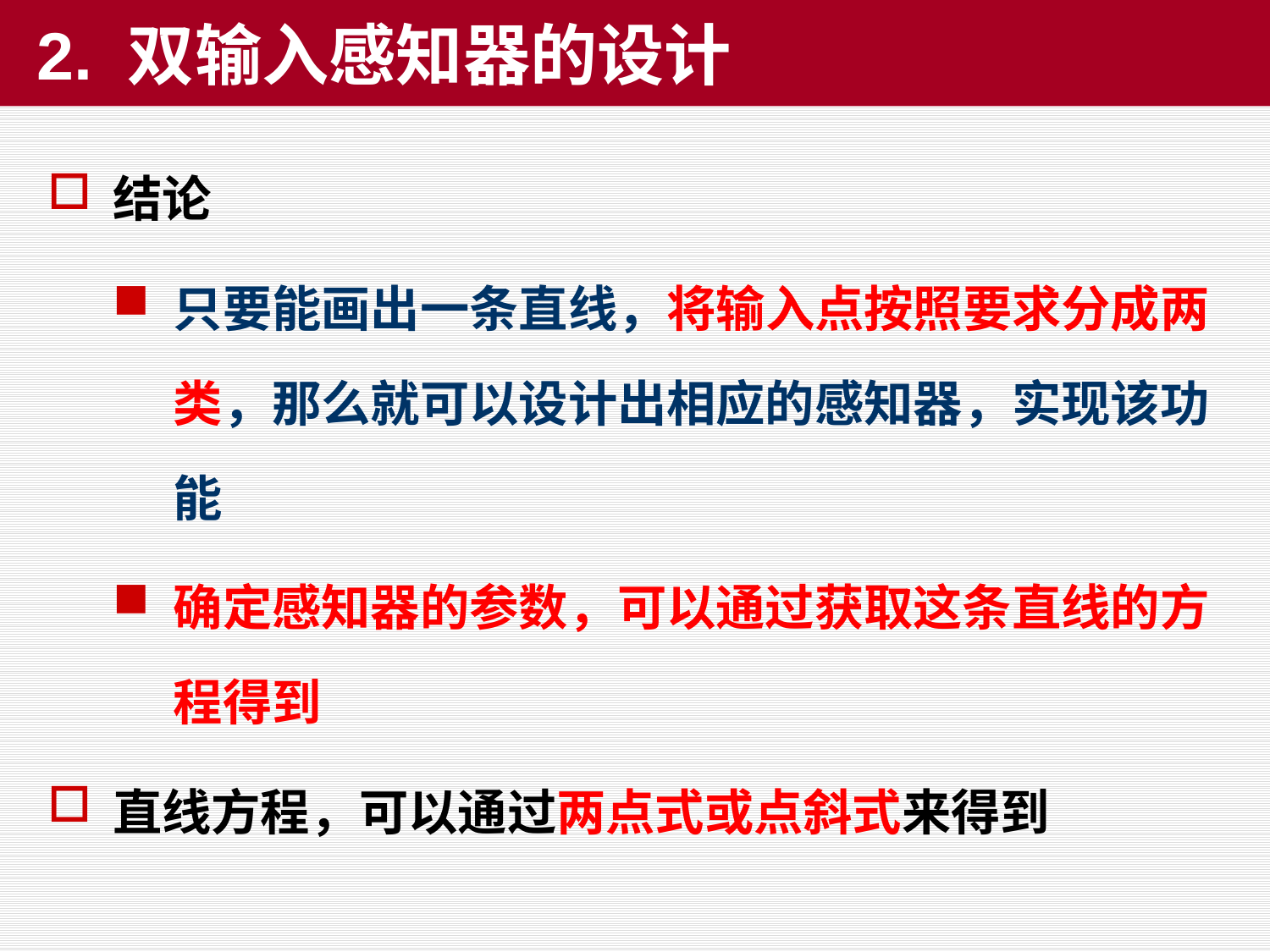

# 2. 双输入感知器的设计
结论
只要能画出一条直线，将输入点按照要求分成两类，那么就可以设计出相应的感知器，实现该功能
确定感知器的参数，可以通过获取这条直线的方程得到
直线方程，可以通过两点式或点斜式来得到